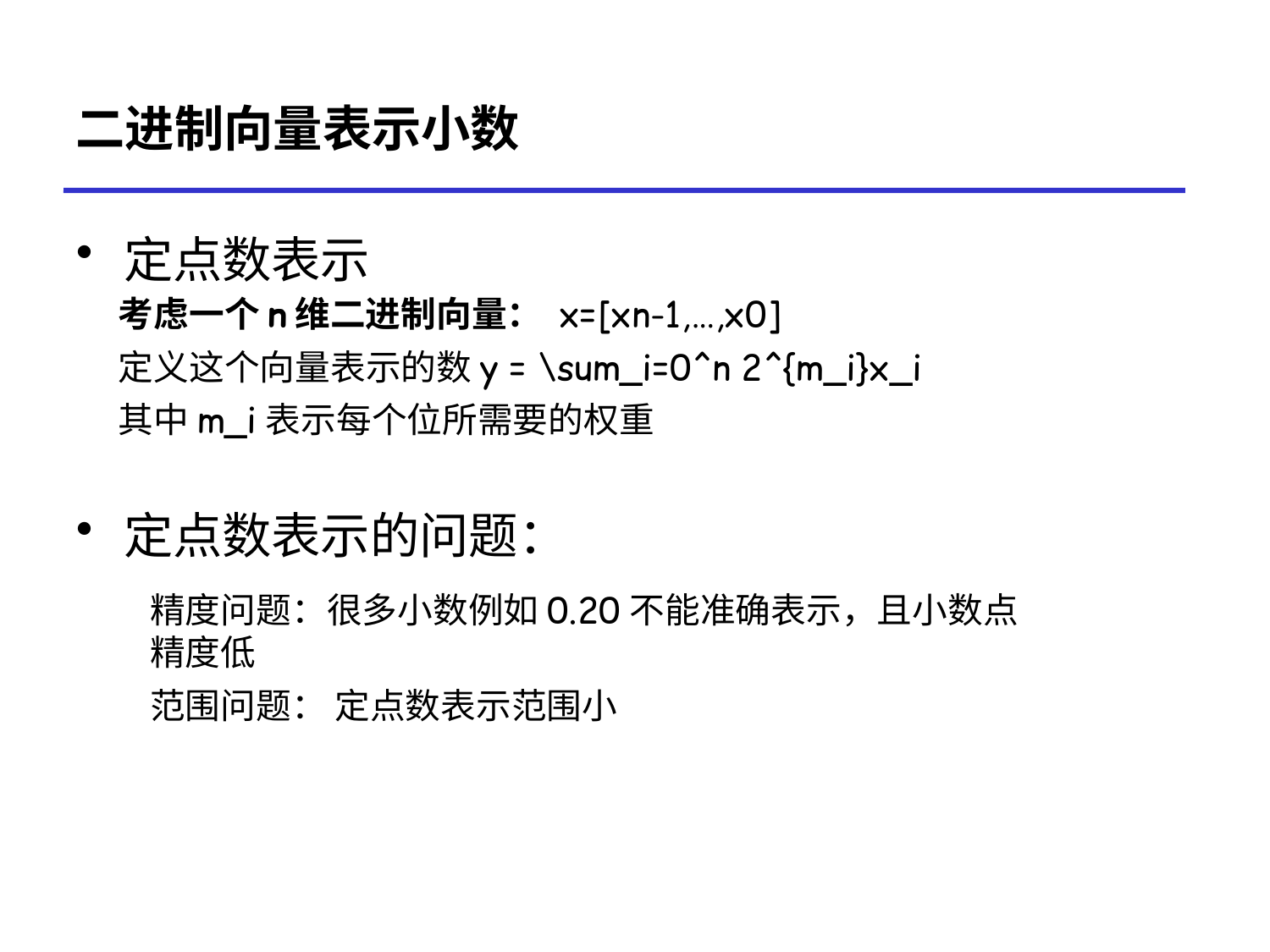

# 二进制向量表示小数
定点数表示

定点数表示的问题：

考虑一个n维二进制向量： x=[xn-1,…,x0]
定义这个向量表示的数y = \sum_i=0^n 2^{m_i}x_i
其中m_i表示每个位所需要的权重
精度问题：很多小数例如0.20不能准确表示，且小数点精度低
范围问题： 定点数表示范围小